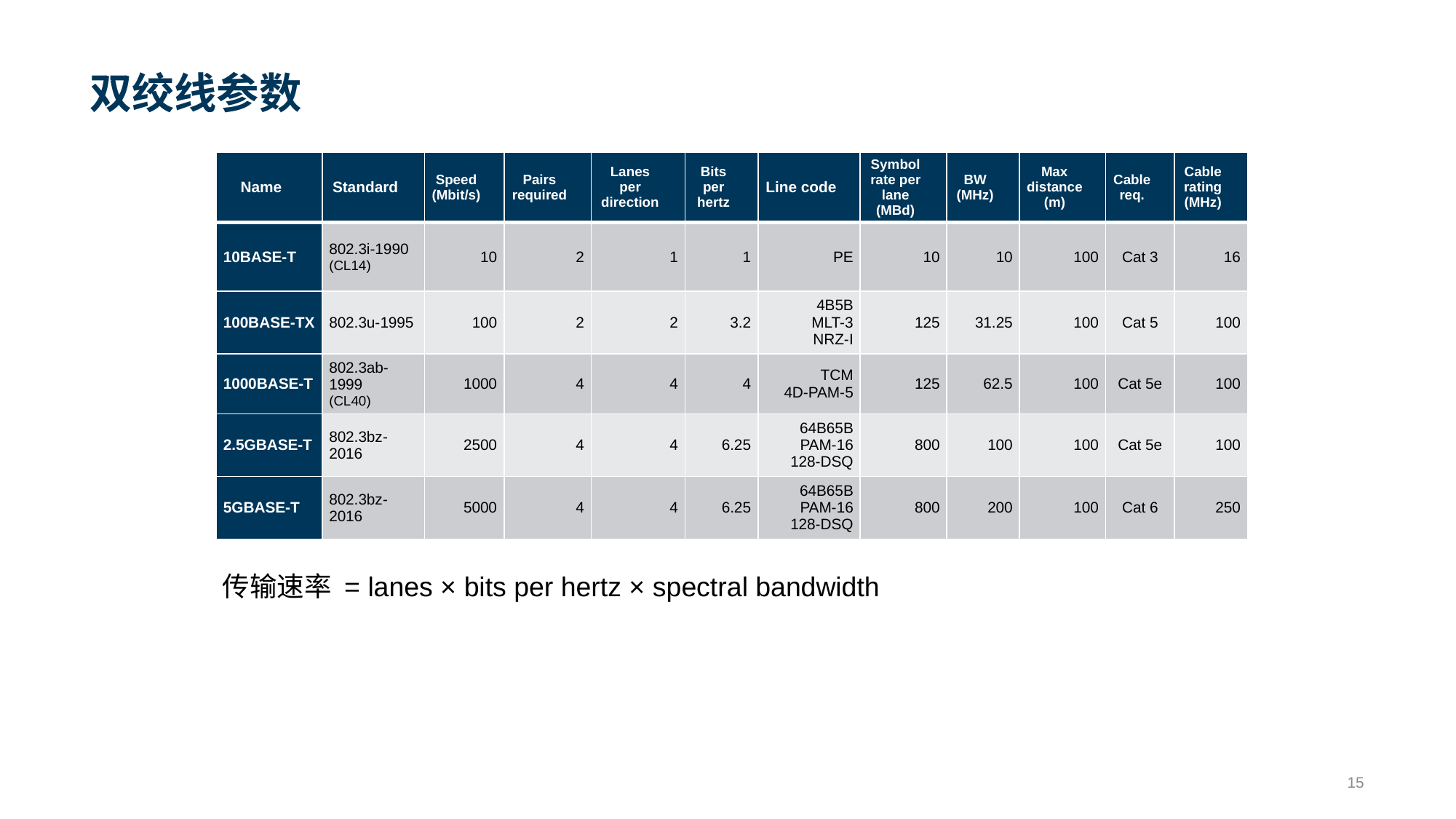

# 双绞线参数
| Name | Standard | Speed (Mbit/s) | Pairs required | Lanes per direction | Bits per hertz | Line code | Symbol rate per lane (MBd) | BW (MHz) | Max distance (m) | Cable req. | Cable rating (MHz) |
| --- | --- | --- | --- | --- | --- | --- | --- | --- | --- | --- | --- |
| 10BASE-T | 802.3i-1990 (CL14) | 10 | 2 | 1 | 1 | PE | 10 | 10 | 100 | Cat 3 | 16 |
| 100BASE-TX | 802.3u-1995 | 100 | 2 | 2 | 3.2 | 4B5B MLT-3 NRZ-I | 125 | 31.25 | 100 | Cat 5 | 100 |
| 1000BASE‑T | 802.3ab-1999 (CL40) | 1000 | 4 | 4 | 4 | TCM 4D-PAM-5 | 125 | 62.5 | 100 | Cat 5e | 100 |
| 2.5GBASE-T | 802.3bz-2016 | 2500 | 4 | 4 | 6.25 | 64B65B PAM-16 128-DSQ | 800 | 100 | 100 | Cat 5e | 100 |
| 5GBASE-T | 802.3bz-2016 | 5000 | 4 | 4 | 6.25 | 64B65B PAM-16 128-DSQ | 800 | 200 | 100 | Cat 6 | 250 |
传输速率 = lanes × bits per hertz × spectral bandwidth
15